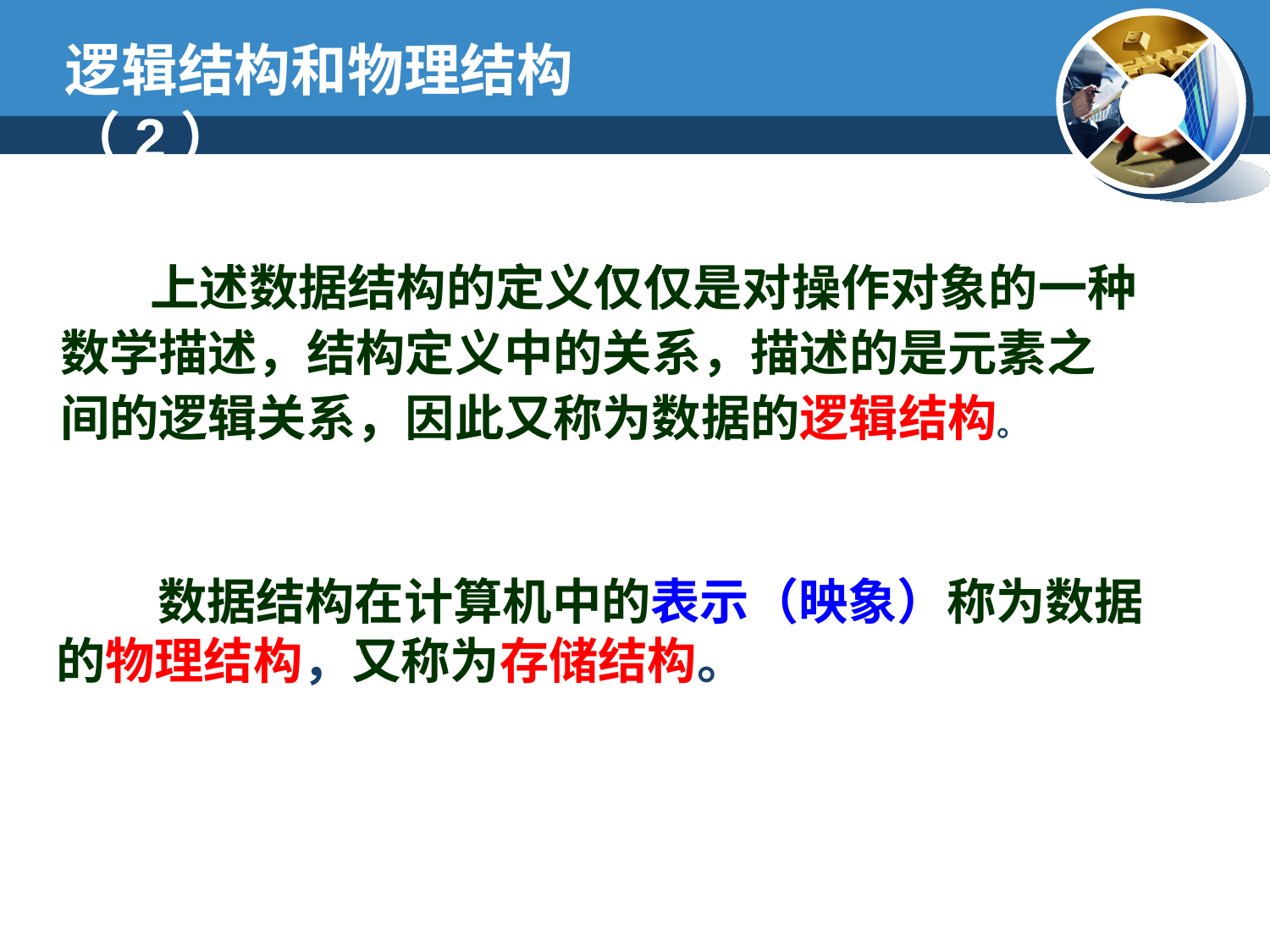

逻辑结构和物理结构（2）
       上述数据结构的定义仅仅是对操作对象的一种数学描述，结构定义中的关系，描述的是元素之间的逻辑关系，因此又称为数据的逻辑结构。
        数据结构在计算机中的表示（映象）称为数据的物理结构，又称为存储结构。